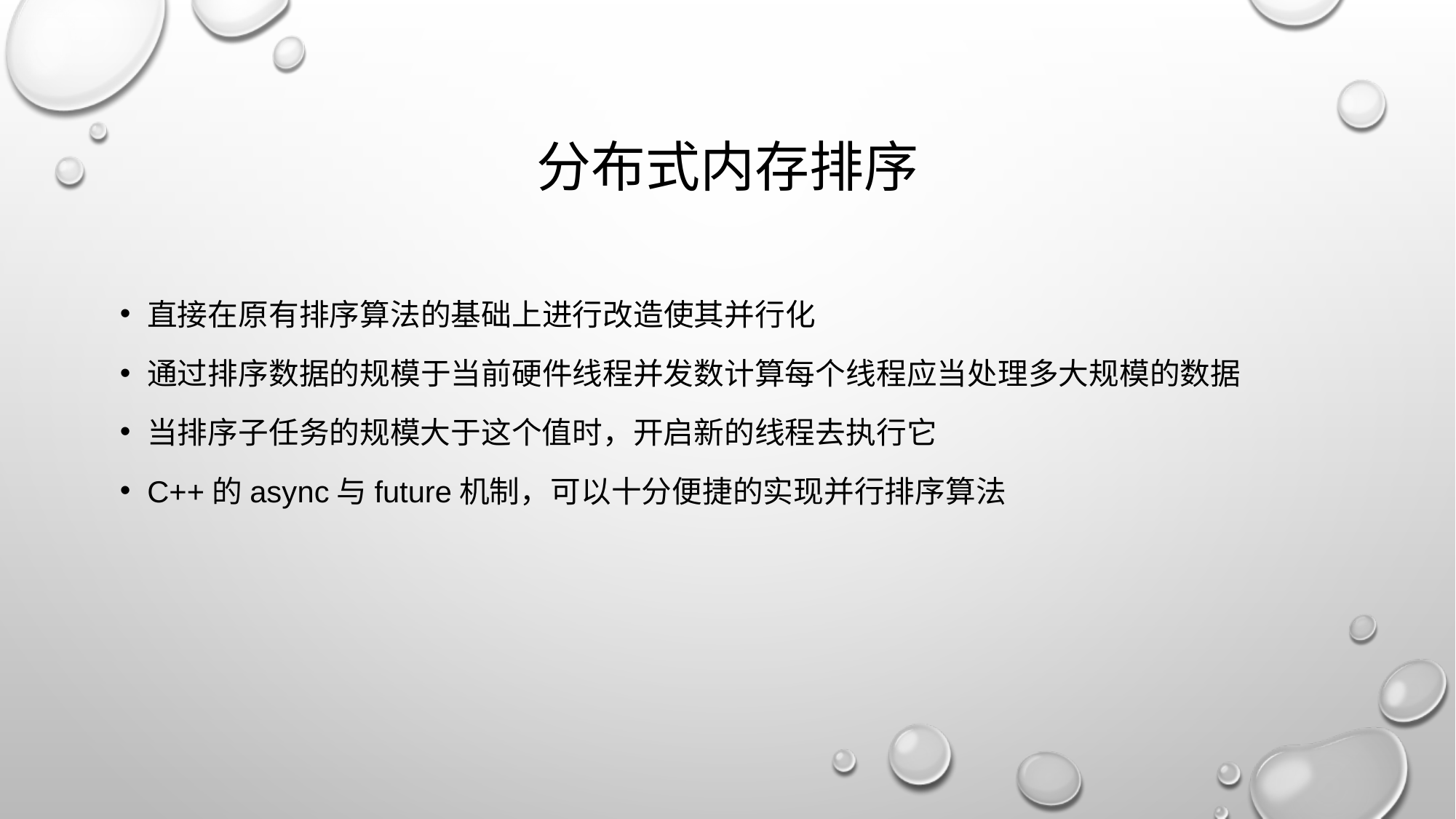

# 分布式内存排序
直接在原有排序算法的基础上进行改造使其并行化
通过排序数据的规模于当前硬件线程并发数计算每个线程应当处理多大规模的数据
当排序子任务的规模大于这个值时，开启新的线程去执行它
C++的async与future机制，可以十分便捷的实现并行排序算法